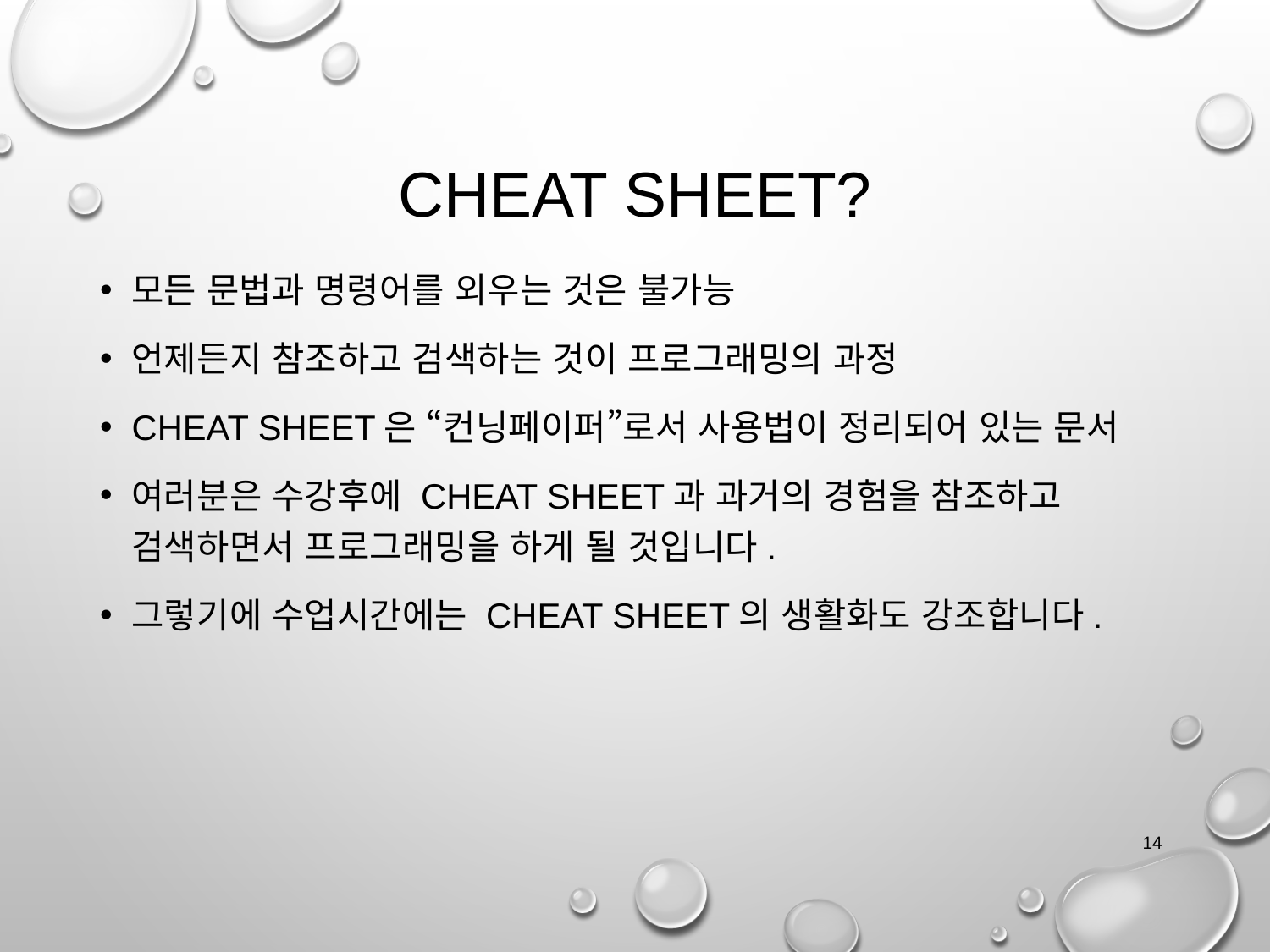

# Cheat Sheet?
모든 문법과 명령어를 외우는 것은 불가능
언제든지 참조하고 검색하는 것이 프로그래밍의 과정
Cheat Sheet은 “컨닝페이퍼”로서 사용법이 정리되어 있는 문서
여러분은 수강후에 Cheat Sheet과 과거의 경험을 참조하고 검색하면서 프로그래밍을 하게 될 것입니다.
그렇기에 수업시간에는 Cheat Sheet의 생활화도 강조합니다.
14